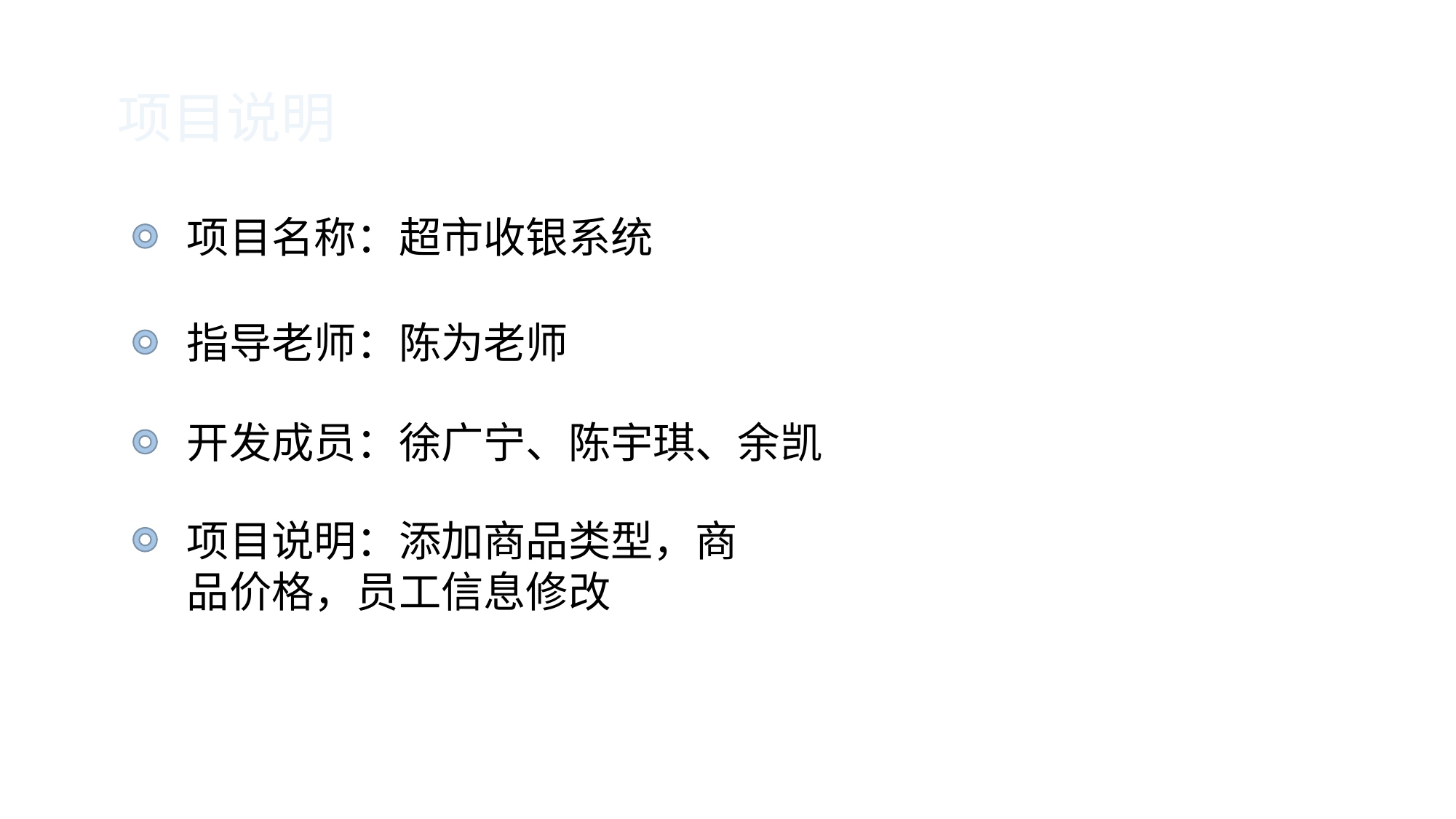

项目说明
项目名称：超市收银系统

指导老师：陈为老师

开发成员：徐广宁、陈宇琪、余凯

项目说明：添加商品类型，商品价格，员工信息修改